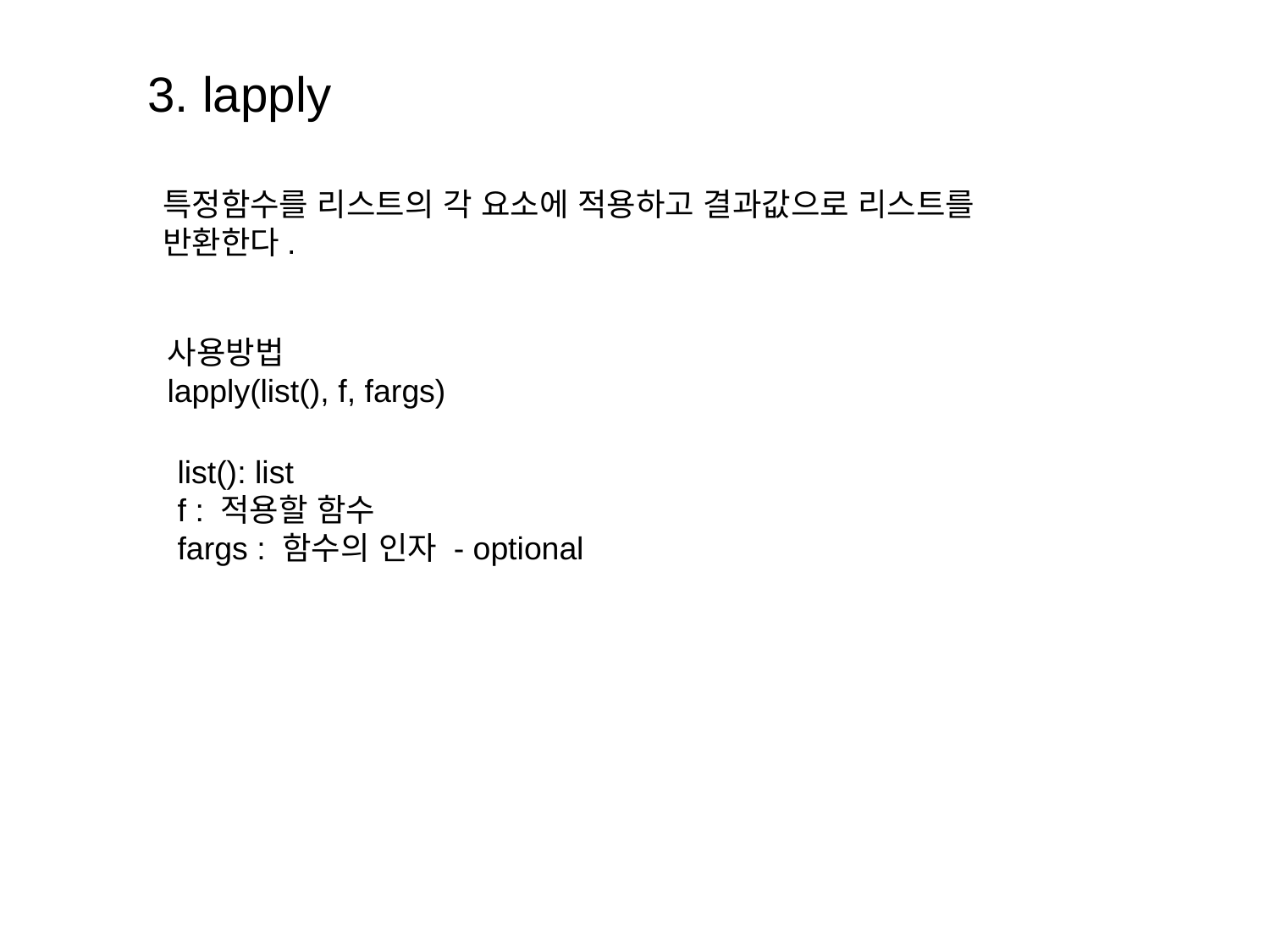

3. lapply
특정함수를 리스트의 각 요소에 적용하고 결과값으로 리스트를 반환한다.
사용방법
lapply(list(), f, fargs)
list(): list
f : 적용할 함수
fargs : 함수의 인자 - optional